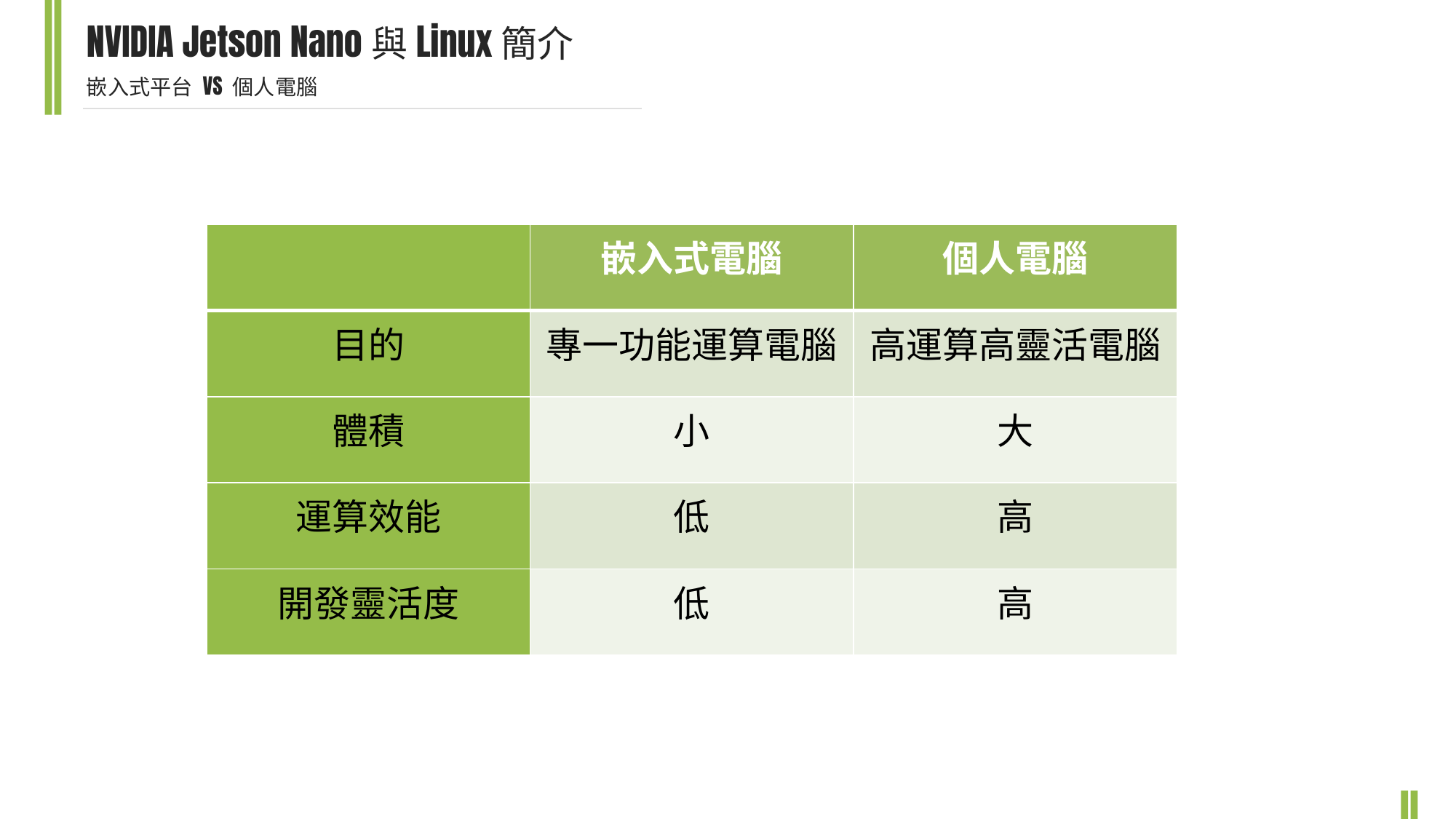

NVIDIA Jetson Nano與Linux簡介
嵌入式平台 VS 個人電腦
|  | 嵌入式電腦 | 個人電腦 |
| --- | --- | --- |
| 目的 | 專一功能運算電腦 | 高運算高靈活電腦 |
| 體積 | 小 | 大 |
| 運算效能 | 低 | 高 |
| 開發靈活度 | 低 | 高 |